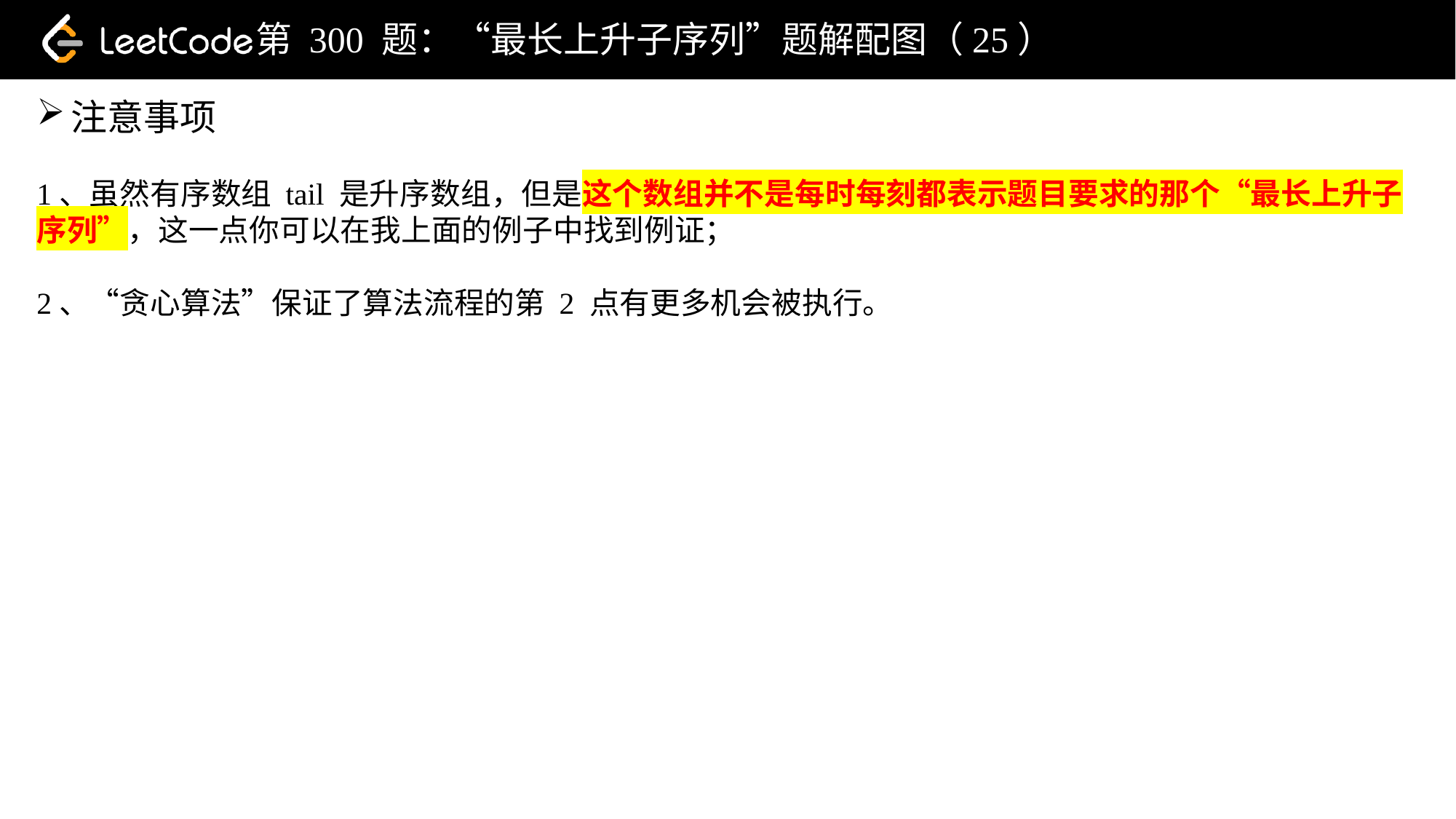

第 300 题：“最长上升子序列”题解配图（25）
注意事项

1、虽然有序数组 tail 是升序数组，但是这个数组并不是每时每刻都表示题目要求的那个“最长上升子序列”，这一点你可以在我上面的例子中找到例证；

2、“贪心算法”保证了算法流程的第 2 点有更多机会被执行。